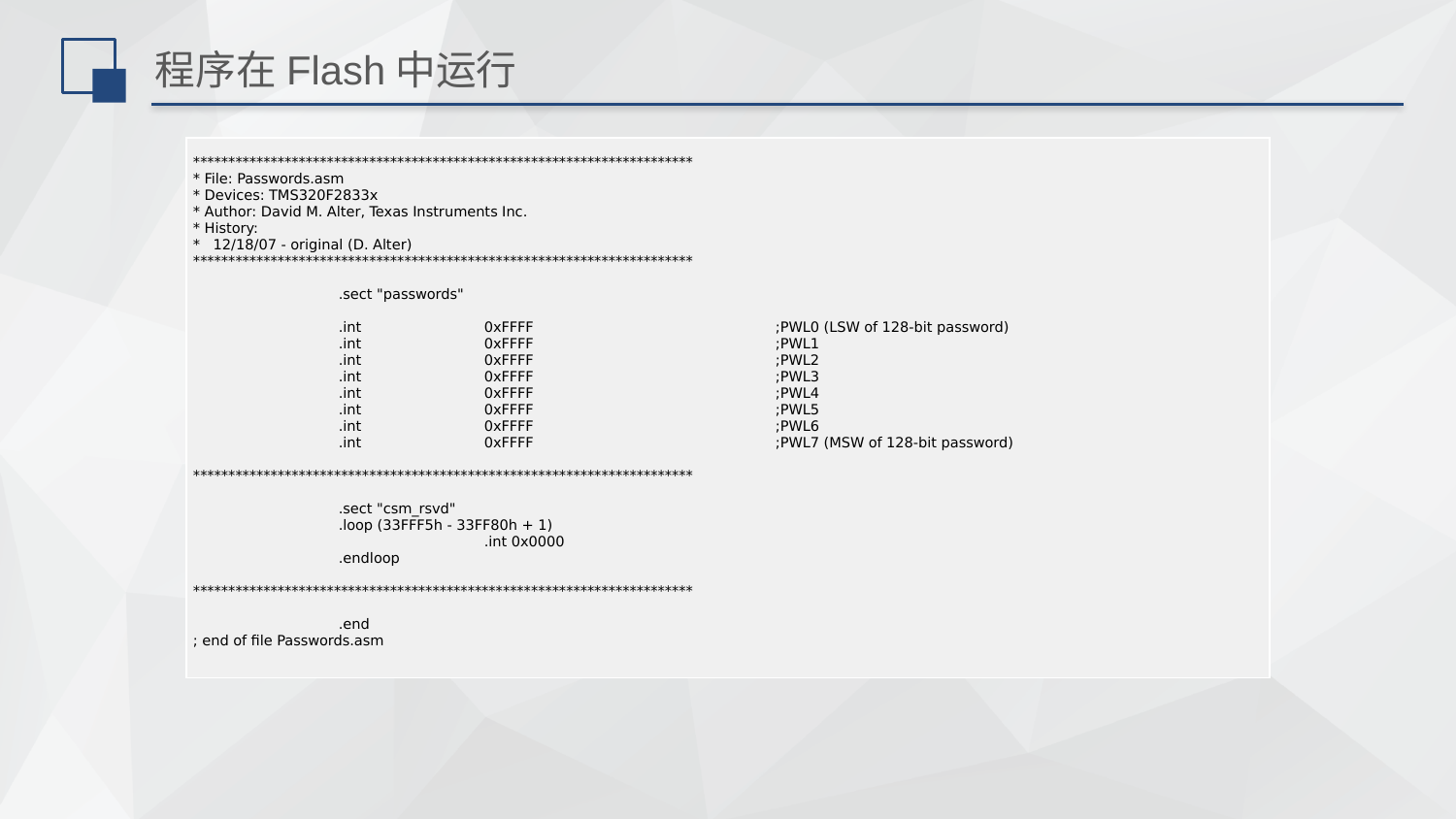

# 程序在Flash中运行
| \*\*\*\*\*\*\*\*\*\*\*\*\*\*\*\*\*\*\*\*\*\*\*\*\*\*\*\*\*\*\*\*\*\*\*\*\*\*\*\*\*\*\*\*\*\*\*\*\*\*\*\*\*\*\*\*\*\*\*\*\*\*\*\*\*\*\*\*\*\*\* \* File: Passwords.asm \* Devices: TMS320F2833x \* Author: David M. Alter, Texas Instruments Inc. \* History: \* 12/18/07 - original (D. Alter) \*\*\*\*\*\*\*\*\*\*\*\*\*\*\*\*\*\*\*\*\*\*\*\*\*\*\*\*\*\*\*\*\*\*\*\*\*\*\*\*\*\*\*\*\*\*\*\*\*\*\*\*\*\*\*\*\*\*\*\*\*\*\*\*\*\*\*\*\*\*\*   .sect "passwords"   .int 0xFFFF ;PWL0 (LSW of 128-bit password) .int 0xFFFF ;PWL1 .int 0xFFFF ;PWL2 .int 0xFFFF ;PWL3 .int 0xFFFF ;PWL4 .int 0xFFFF ;PWL5 .int 0xFFFF ;PWL6 .int 0xFFFF ;PWL7 (MSW of 128-bit password) \*\*\*\*\*\*\*\*\*\*\*\*\*\*\*\*\*\*\*\*\*\*\*\*\*\*\*\*\*\*\*\*\*\*\*\*\*\*\*\*\*\*\*\*\*\*\*\*\*\*\*\*\*\*\*\*\*\*\*\*\*\*\*\*\*\*\*\*\*\*\*   .sect "csm\_rsvd" .loop (33FFF5h - 33FF80h + 1) .int 0x0000 .endloop   \*\*\*\*\*\*\*\*\*\*\*\*\*\*\*\*\*\*\*\*\*\*\*\*\*\*\*\*\*\*\*\*\*\*\*\*\*\*\*\*\*\*\*\*\*\*\*\*\*\*\*\*\*\*\*\*\*\*\*\*\*\*\*\*\*\*\*\*\*\*\*   .end ; end of file Passwords.asm |
| --- |